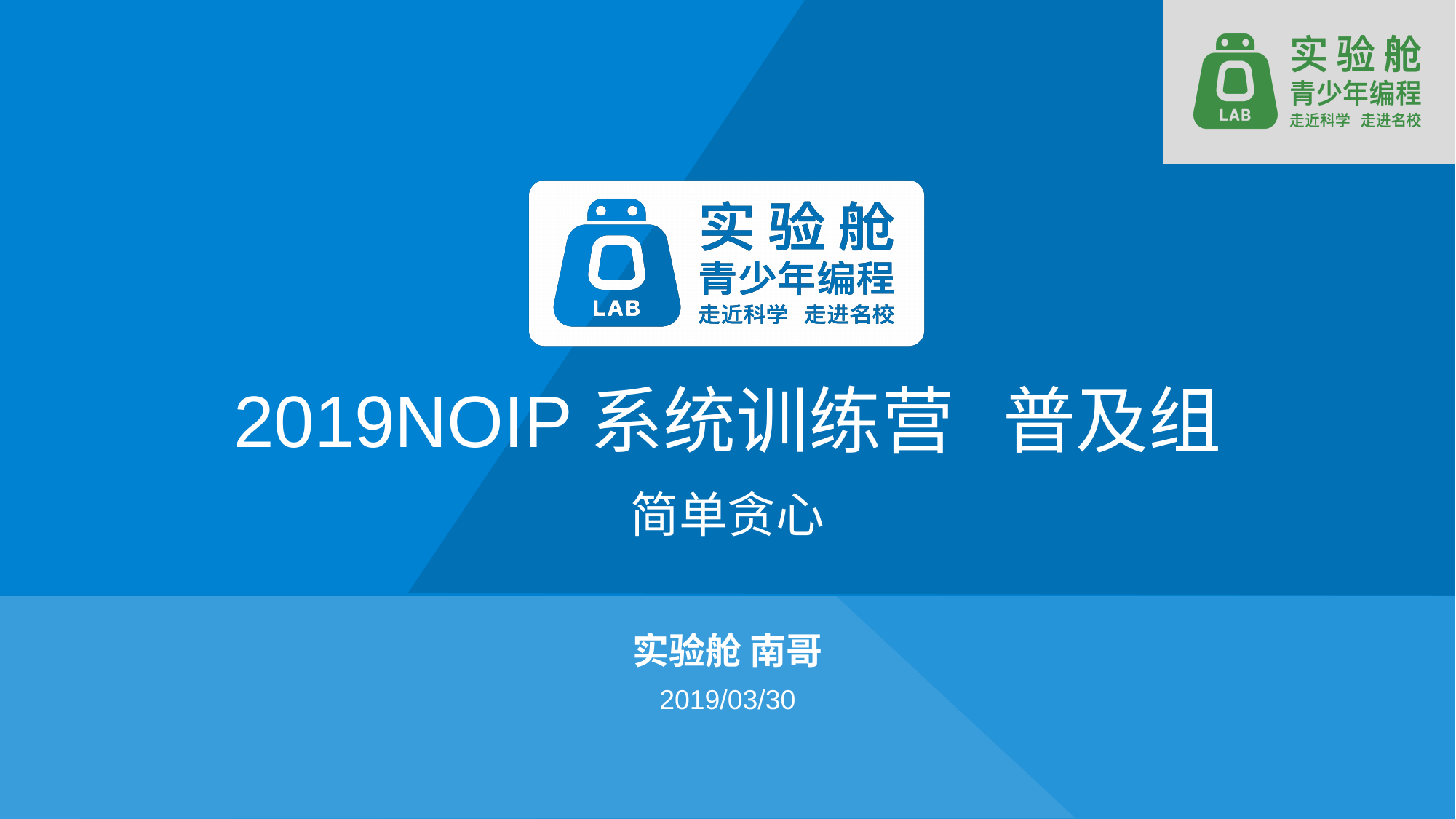

# 2019NOIP系统训练营   普及组
简单贪心
实验舱 南哥
2019/03/30